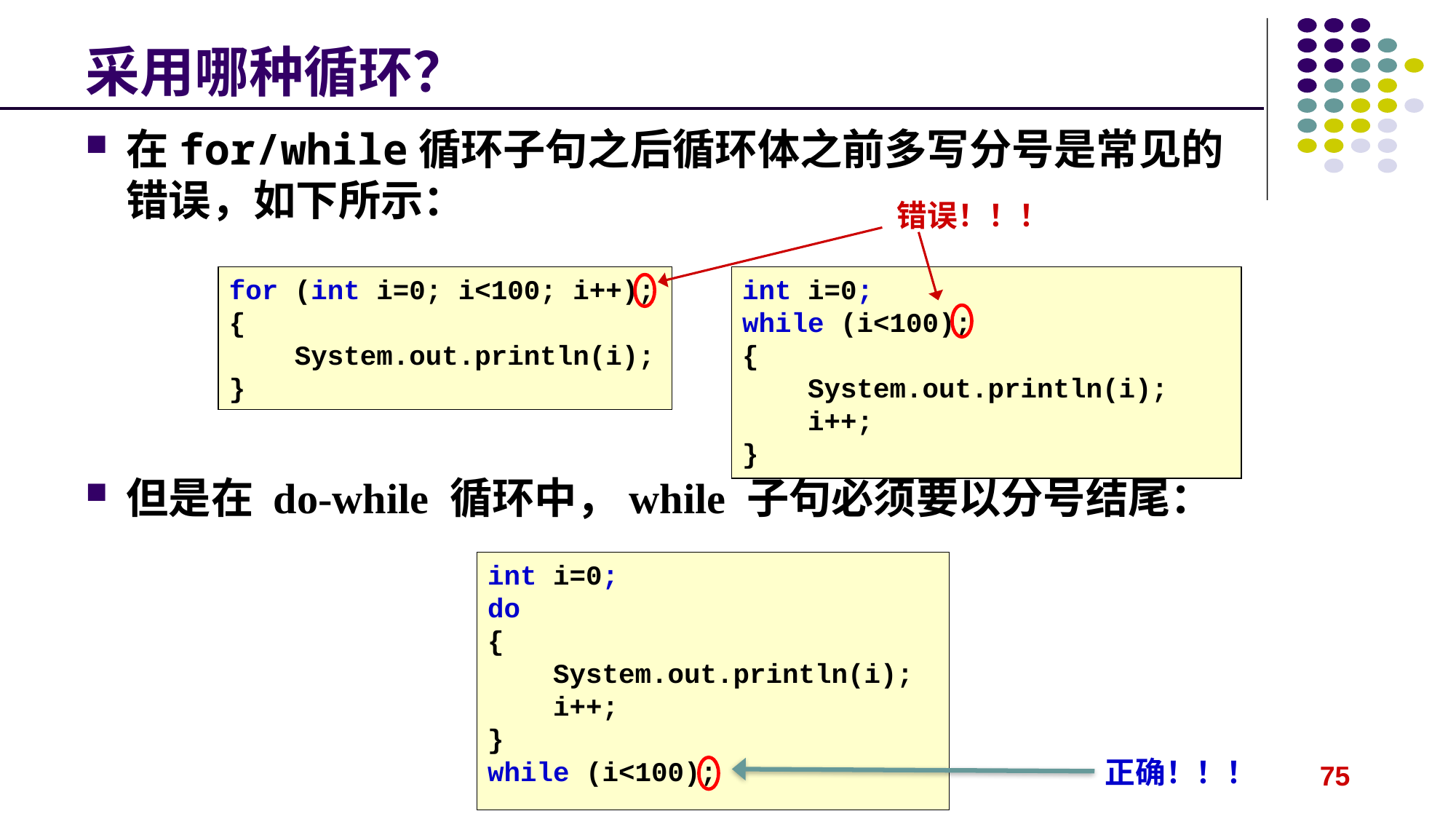

采用哪种循环？
在for/while循环子句之后循环体之前多写分号是常见的错误，如下所示：

但是在 do-while 循环中，while 子句必须要以分号结尾：
错误！！！

for (int i=0; i<100; i++);
{
    System.out.println(i);
}
int i=0;
while (i<100);
{
    System.out.println(i);
    i++;
}

int i=0;
do
{
    System.out.println(i);
    i++;
}
while (i<100);
正确！！！